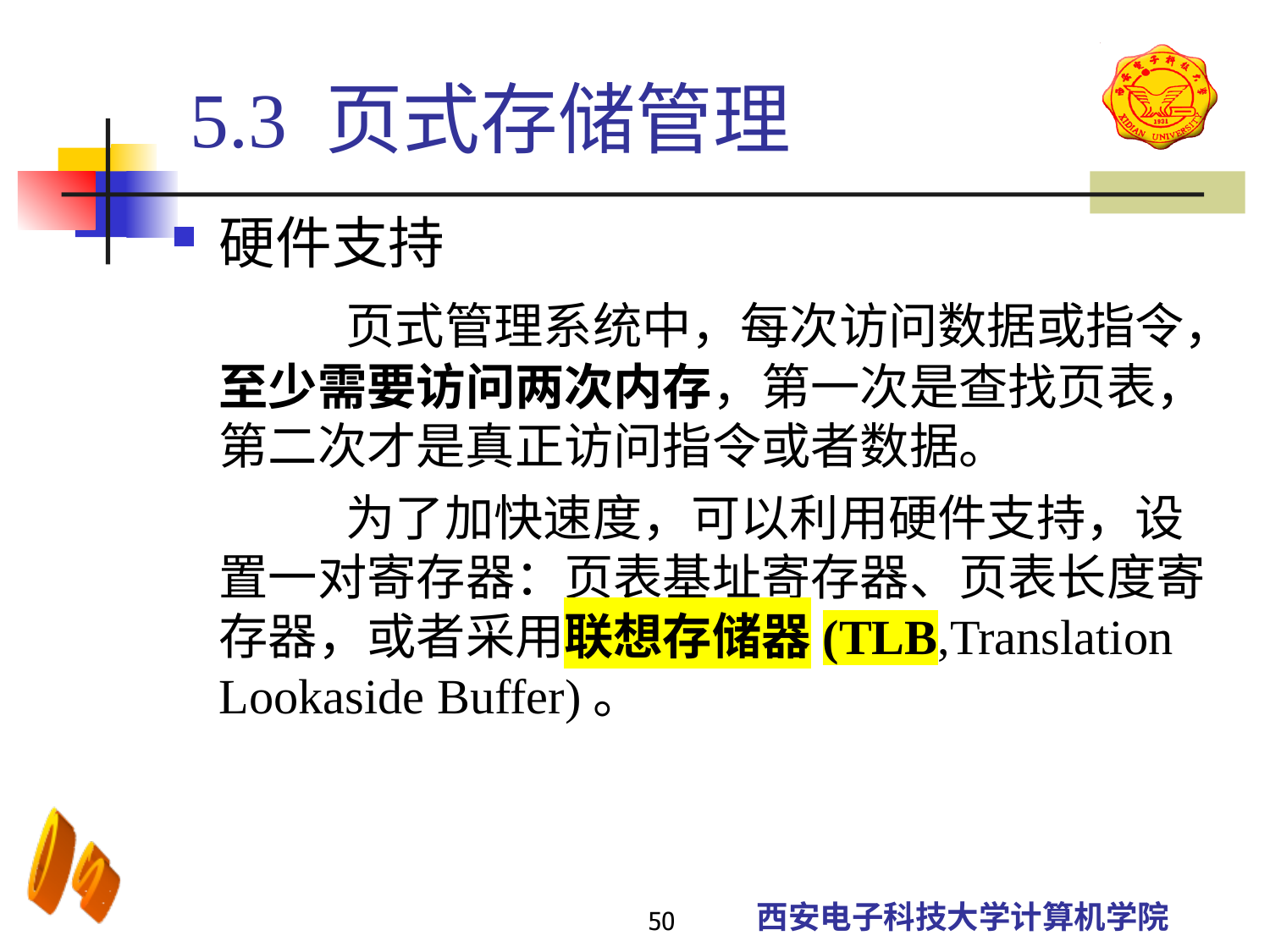

5.3 页式存储管理
硬件支持
		页式管理系统中，每次访问数据或指令，至少需要访问两次内存，第一次是查找页表，第二次才是真正访问指令或者数据。
		为了加快速度，可以利用硬件支持，设置一对寄存器：页表基址寄存器、页表长度寄存器，或者采用联想存储器(TLB,Translation Lookaside Buffer)。
50